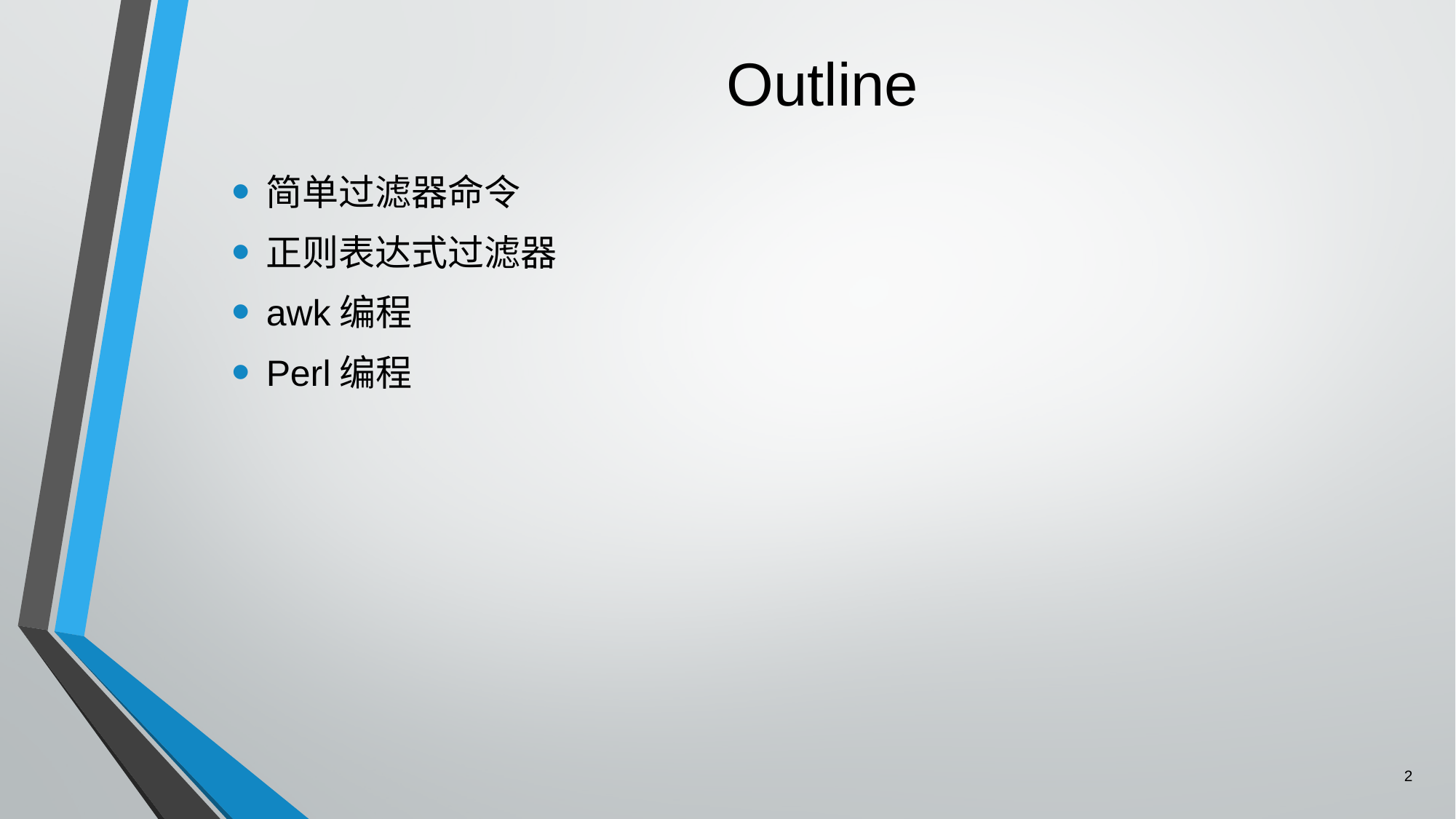

# Outline
简单过滤器命令
正则表达式过滤器
awk编程
Perl编程

2